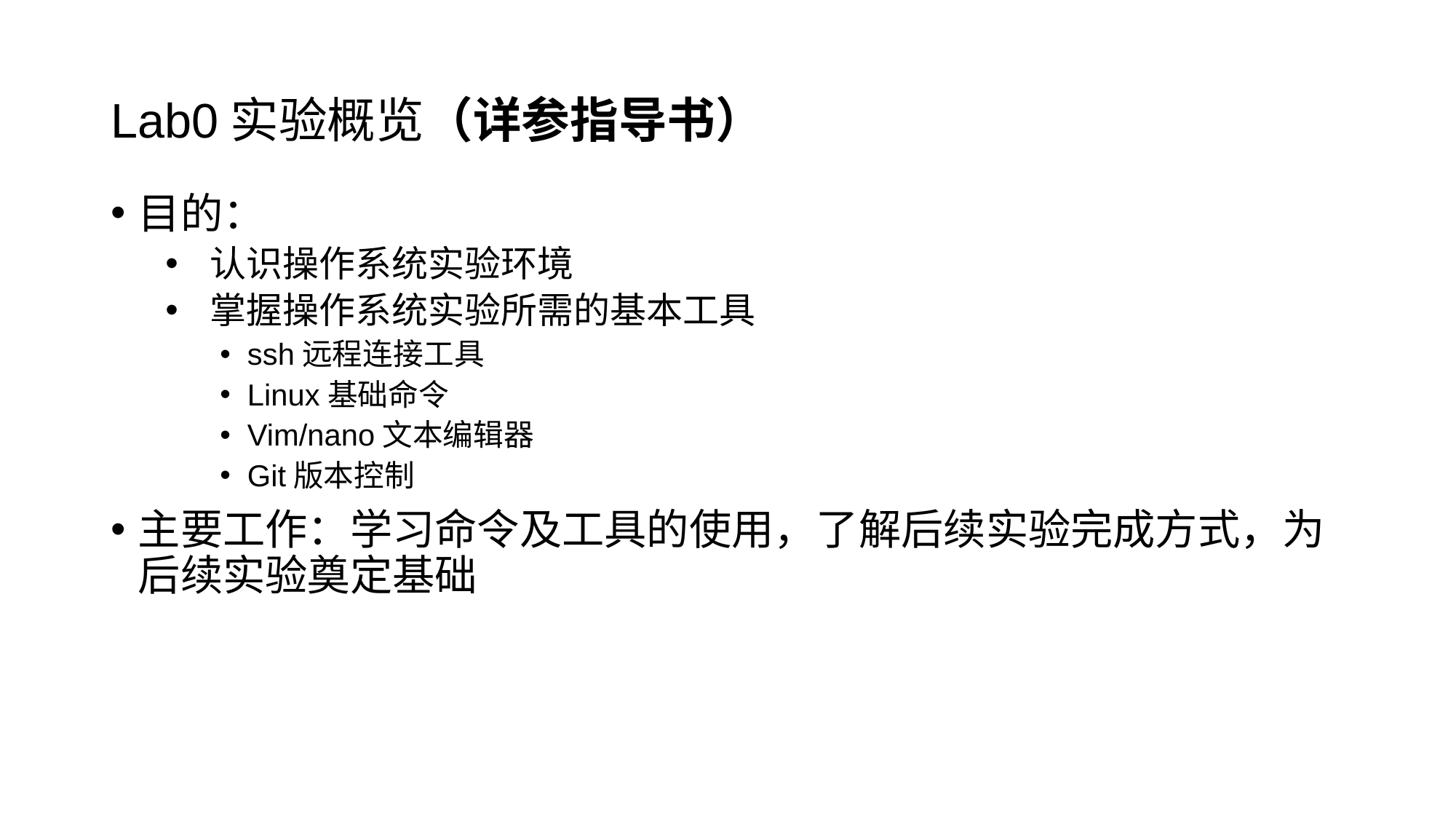

Lab0实验概览（详参指导书）
目的：
 认识操作系统实验环境
 掌握操作系统实验所需的基本工具
ssh远程连接工具
Linux基础命令
Vim/nano文本编辑器
Git版本控制
主要工作：学习命令及工具的使用，了解后续实验完成方式，为后续实验奠定基础